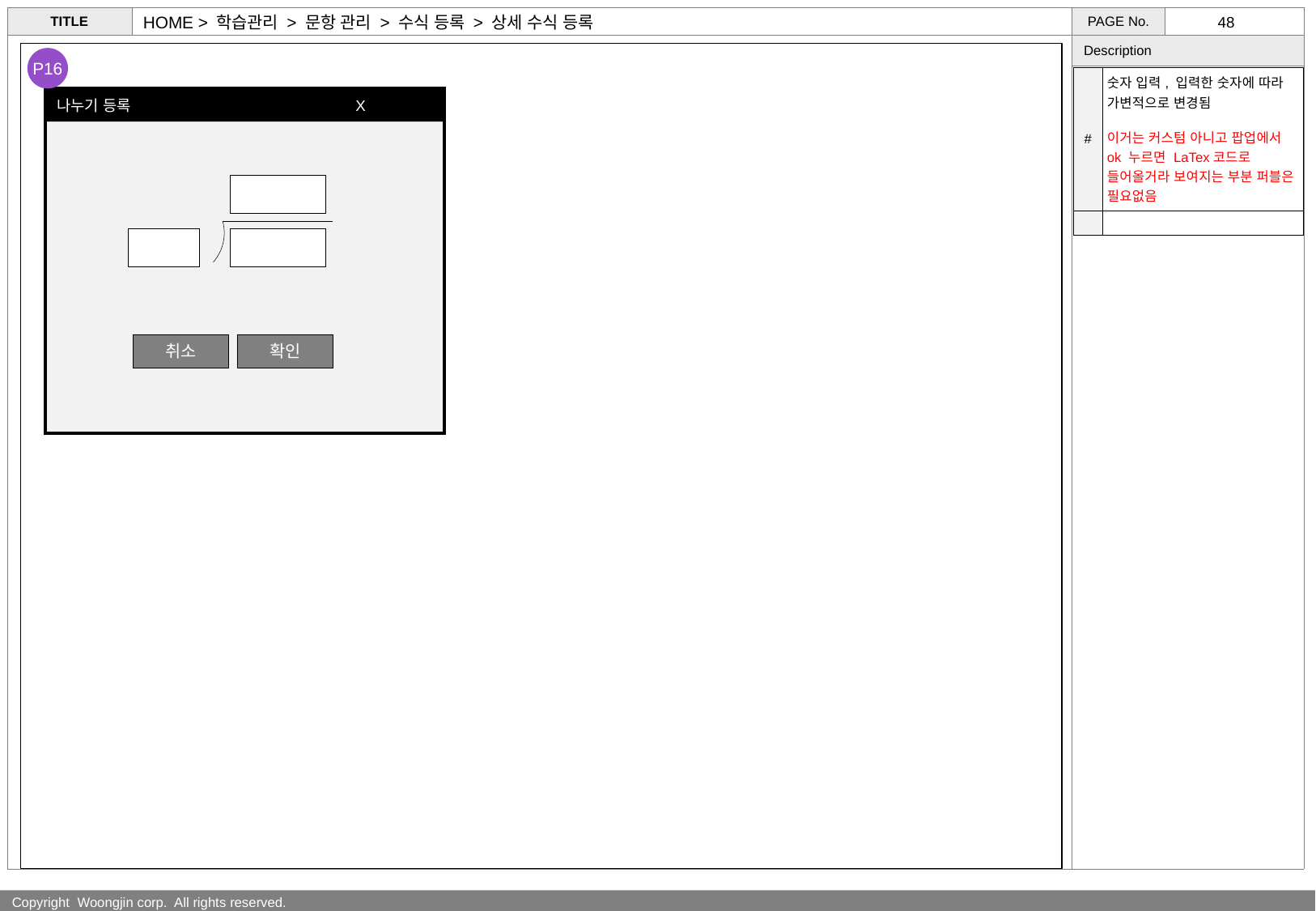

# HOME > 학습관리 > 문항 관리 > 수식 등록 > 상세 수식 등록
P16
| # | 숫자 입력, 입력한 숫자에 따라 가변적으로 변경됨 이거는 커스텀 아니고 팝업에서 ok 누르면 LaTex코드로 들어올거라 보여지는 부분 퍼블은 필요없음 |
| --- | --- |
|  |  |
나누기 등록                                                    X
|  |
| --- |

취소
확인